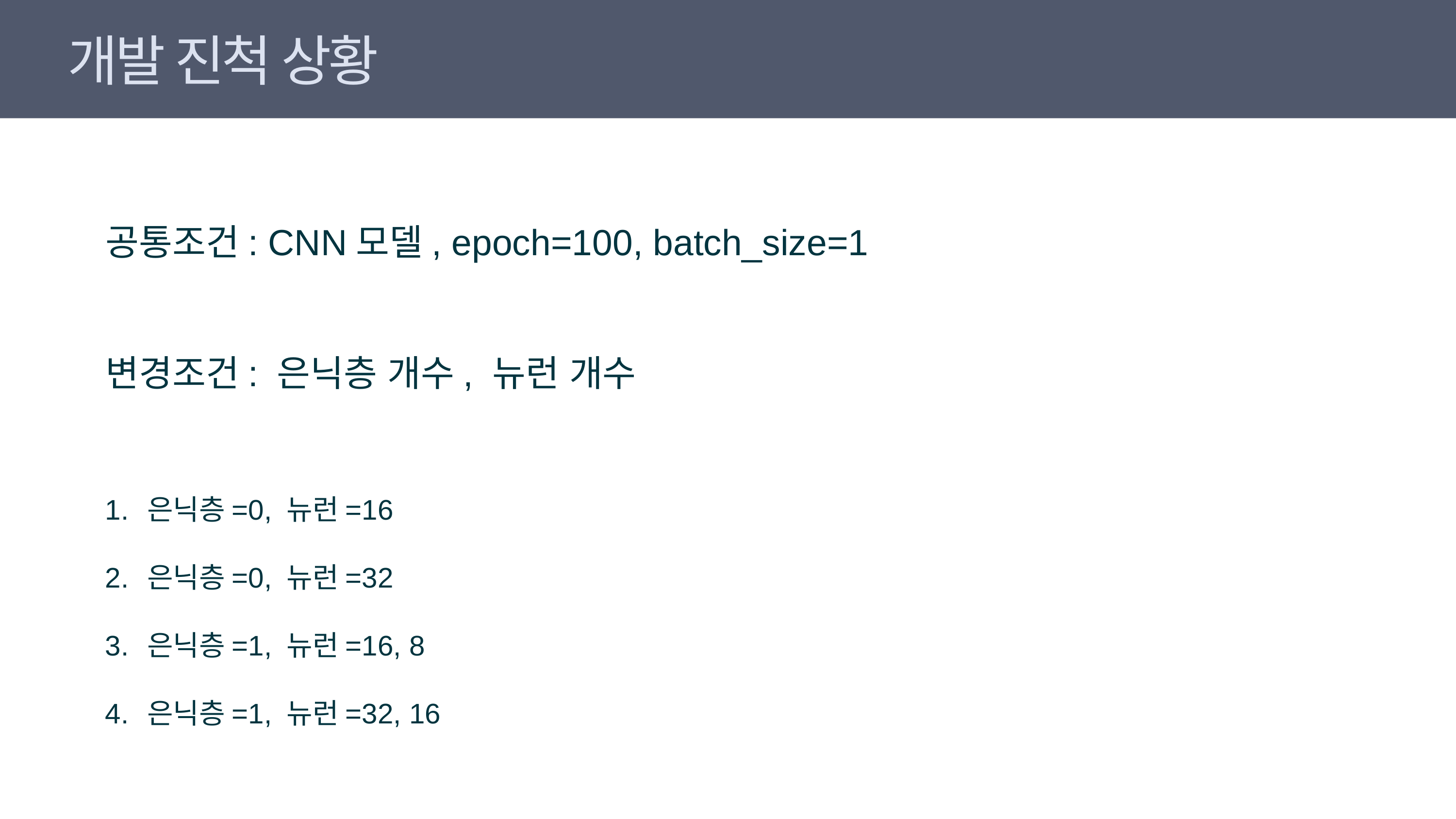

개발 진척 상황
공통조건: CNN모델, epoch=100, batch_size=1

변경조건: 은닉층 개수, 뉴런 개수
 은닉층=0, 뉴런=16

 은닉층=0, 뉴런=32

 은닉층=1, 뉴런=16, 8

 은닉층=1, 뉴런=32, 16